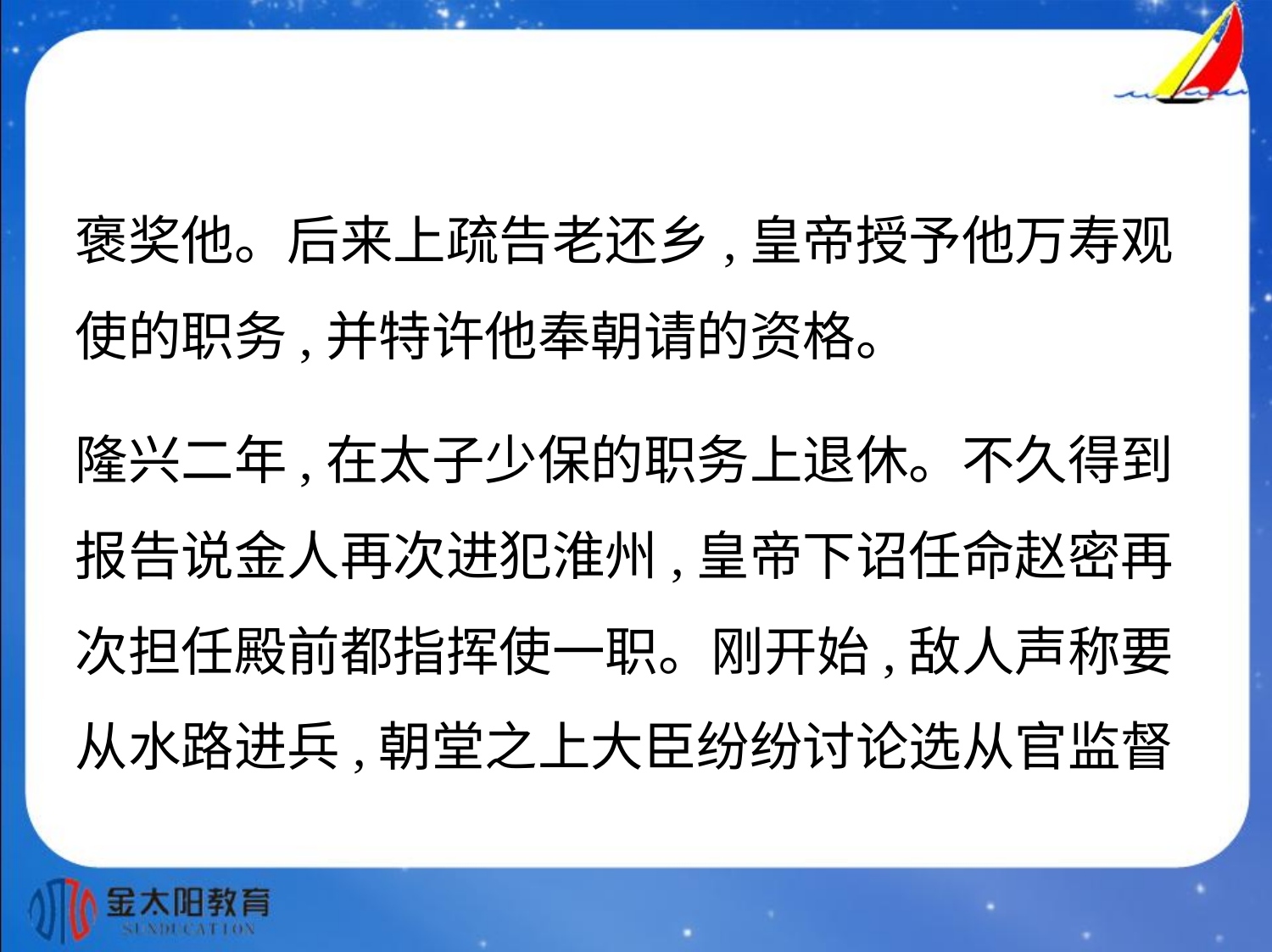

褒奖他。后来上疏告老还乡,皇帝授予他万寿观
使的职务,并特许他奉朝请的资格。
隆兴二年,在太子少保的职务上退休。不久得到
报告说金人再次进犯淮州,皇帝下诏任命赵密再
次担任殿前都指挥使一职。刚开始,敌人声称要
从水路进兵,朝堂之上大臣纷纷讨论选从官监督